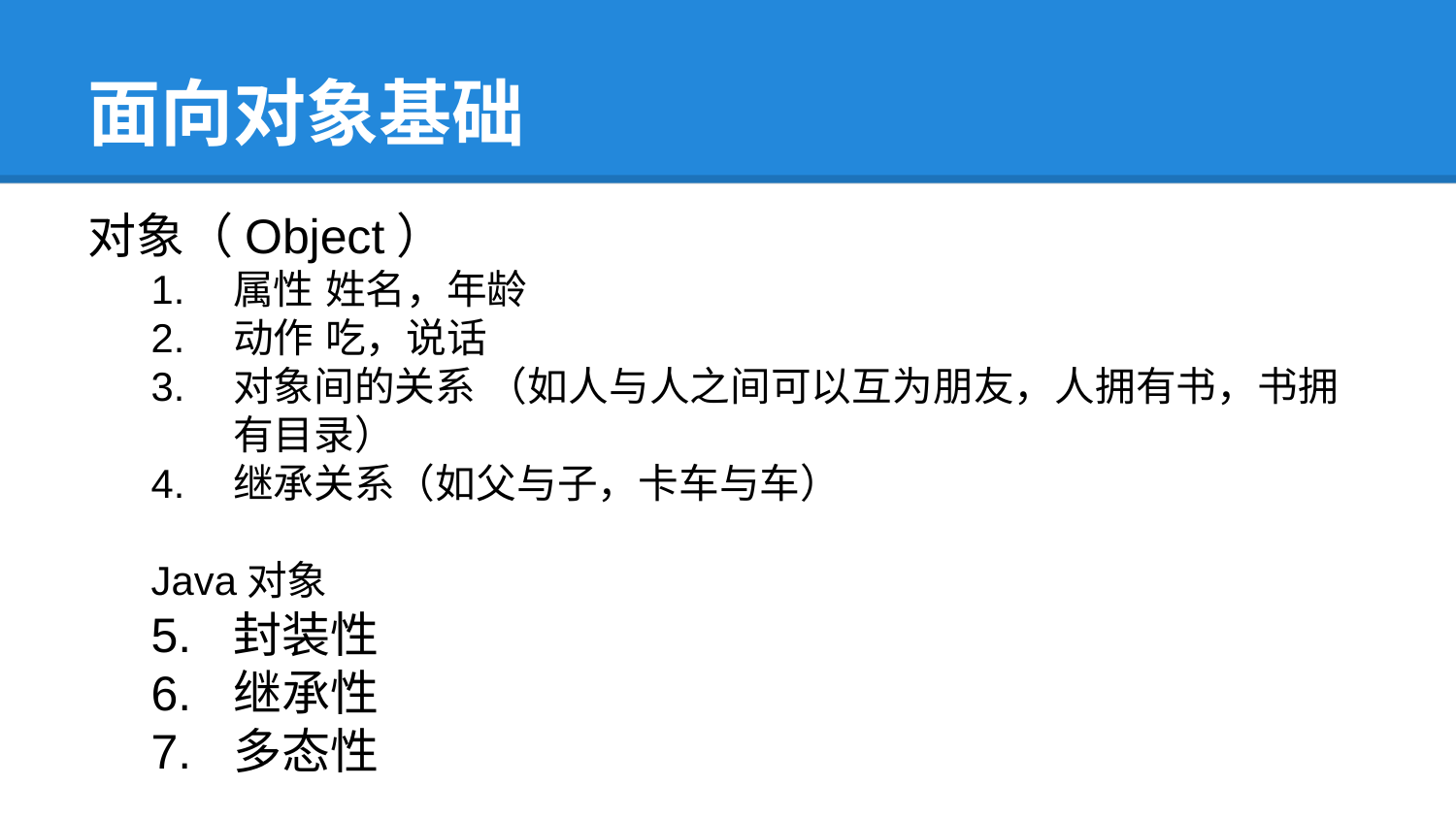

# 面向对象基础
对象（Object）
属性 姓名，年龄
动作 吃，说话
对象间的关系 （如人与人之间可以互为朋友，人拥有书，书拥有目录）
继承关系（如父与子，卡车与车）

Java对象
封装性
继承性
多态性